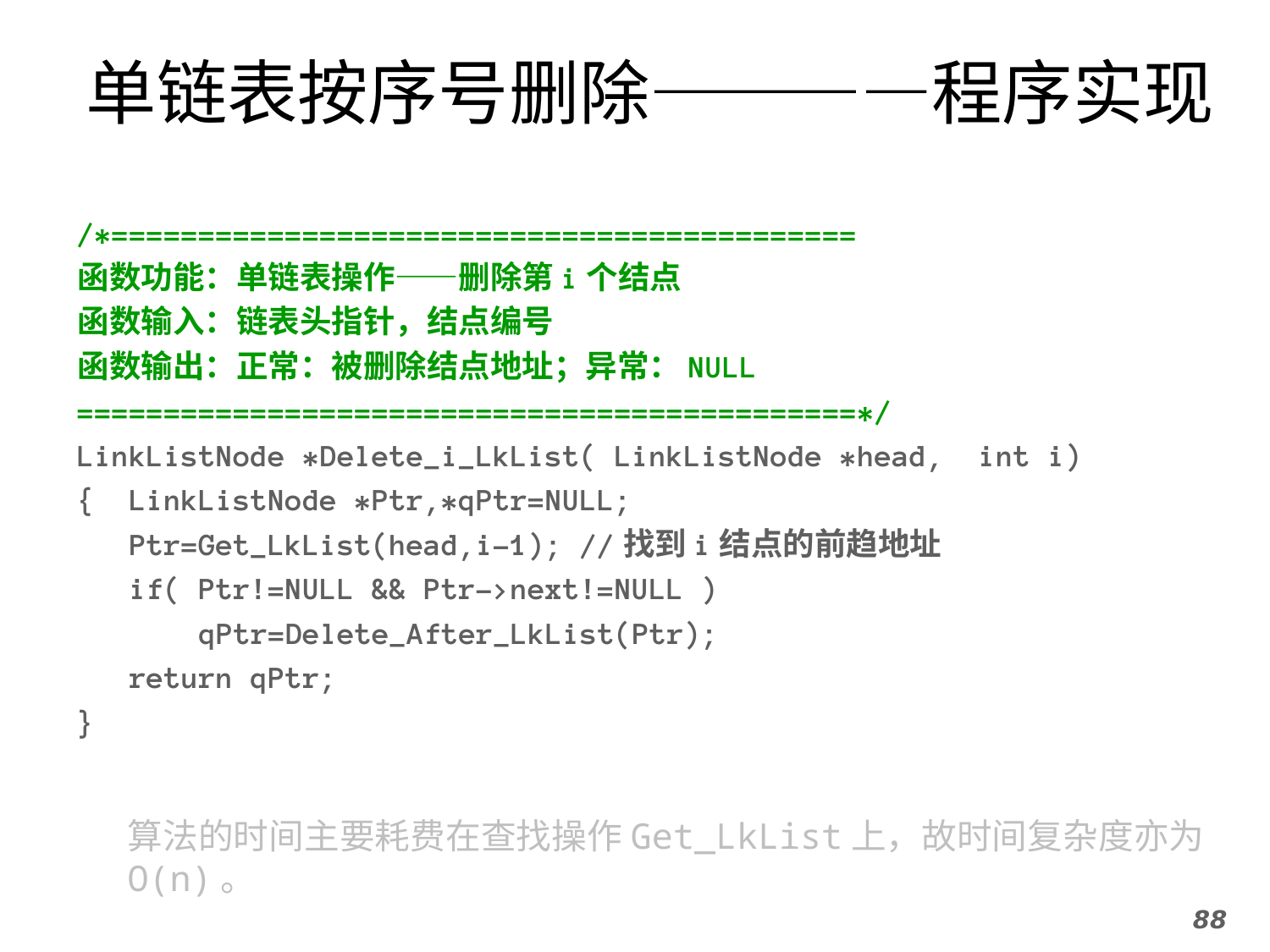

# 单链表按序号删除————程序实现
/*===========================================
函数功能：单链表操作——删除第i个结点
函数输入：链表头指针，结点编号
函数输出：正常：被删除结点地址；异常：NULL
=============================================*/
LinkListNode *Delete_i_LkList( LinkListNode *head,  int i)
{  LinkListNode *Ptr,*qPtr=NULL;
   Ptr=Get_LkList(head,i-1); //找到i结点的前趋地址
   if( Ptr!=NULL && Ptr->next!=NULL )
       qPtr=Delete_After_LkList(Ptr);
   return qPtr;
}

算法的时间主要耗费在查找操作Get_LkList上，故时间复杂度亦为O(n)。
88